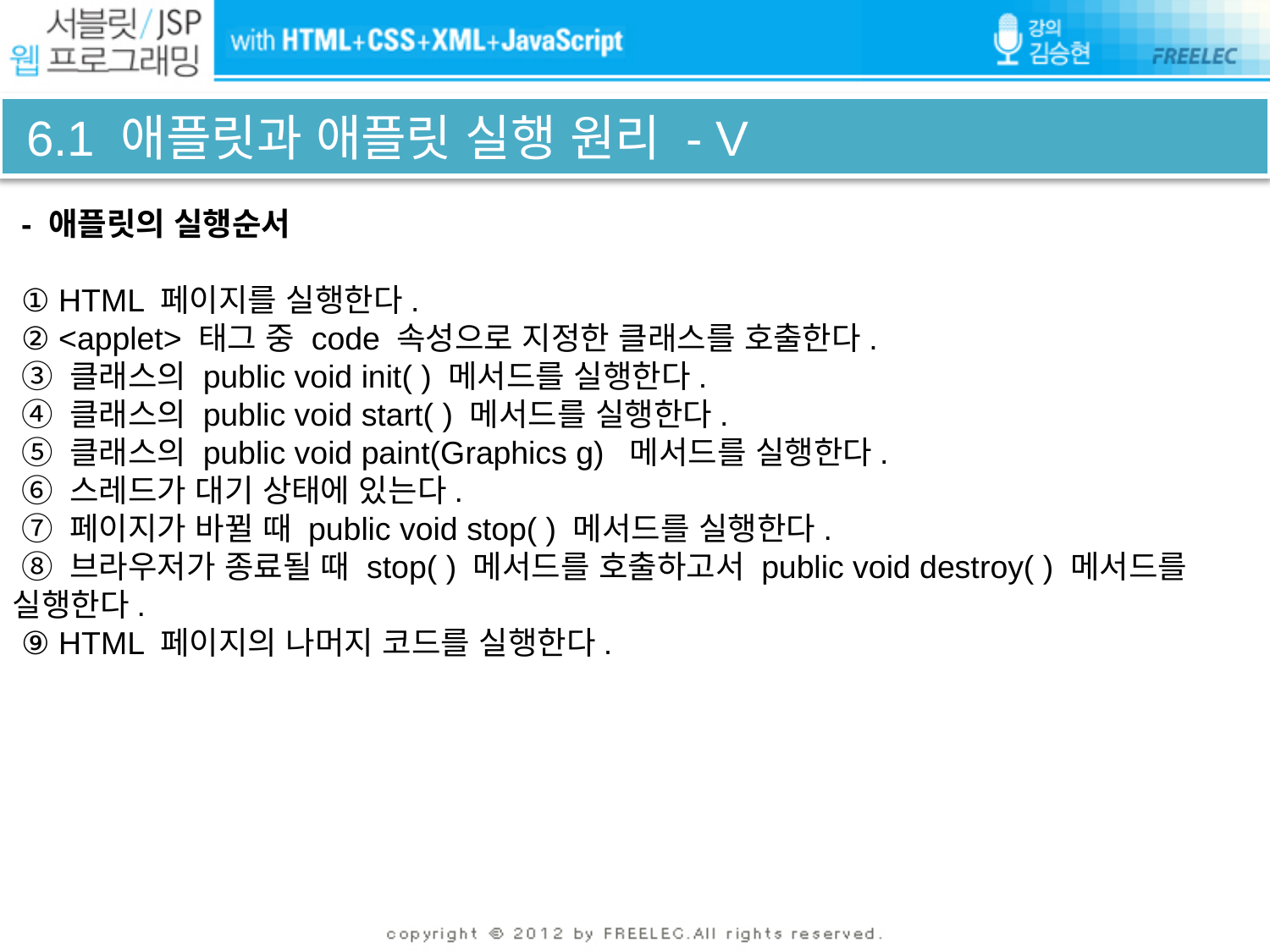

# 6.1 애플릿과 애플릿 실행 원리 - V
 - 애플릿의 실행순서

 ① HTML 페이지를 실행한다.
 ② <applet> 태그 중 code 속성으로 지정한 클래스를 호출한다.
 ③ 클래스의 public void init( ) 메서드를 실행한다.
 ④ 클래스의 public void start( ) 메서드를 실행한다.
 ⑤ 클래스의 public void paint(Graphics g)  메서드를 실행한다.
 ⑥ 스레드가 대기 상태에 있는다.
 ⑦ 페이지가 바뀔 때 public void stop( ) 메서드를 실행한다.
 ⑧ 브라우저가 종료될 때 stop( ) 메서드를 호출하고서 public void destroy( ) 메서드를 실행한다.
 ⑨ HTML 페이지의 나머지 코드를 실행한다.